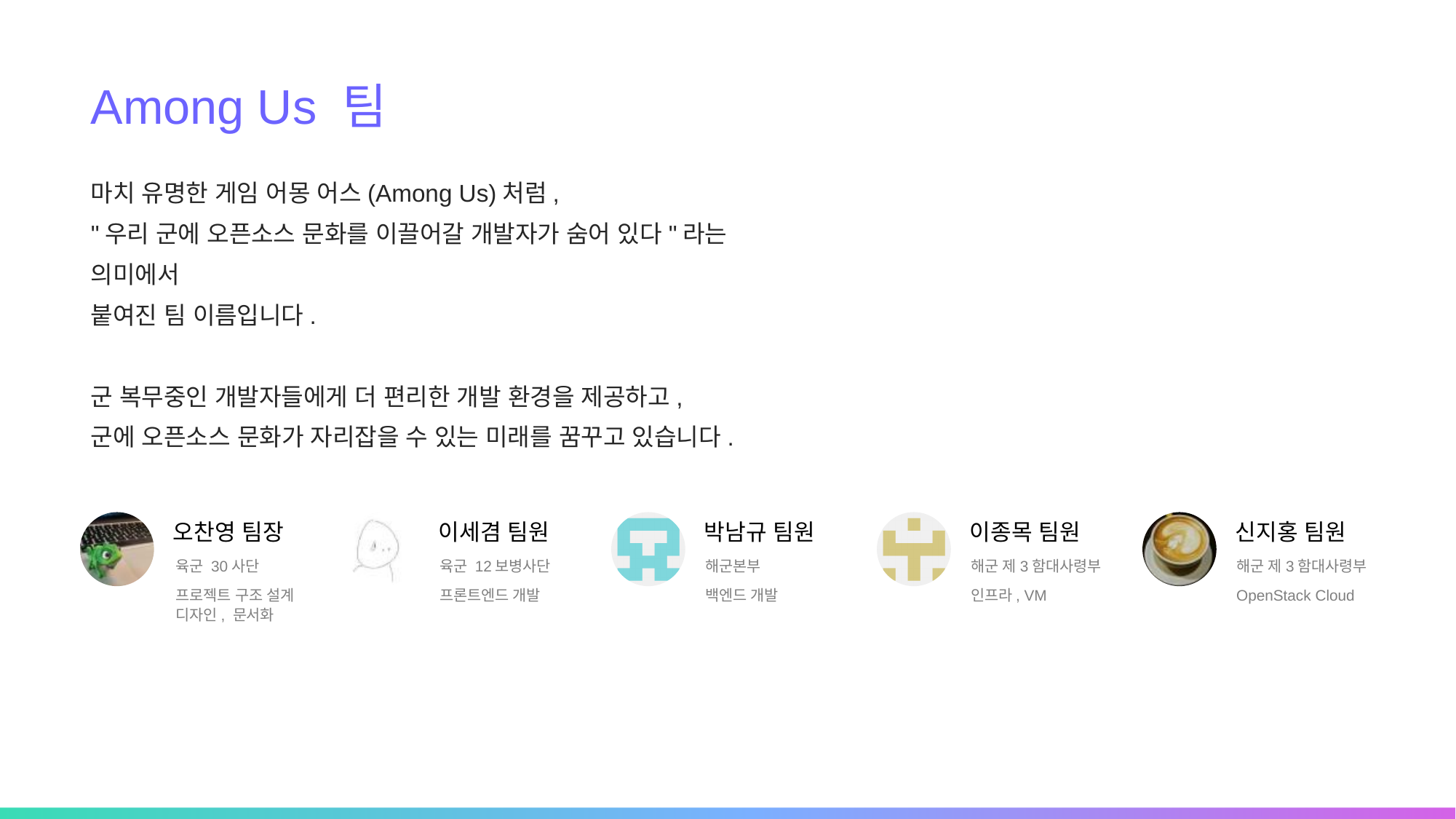

Among Us 팀
마치 유명한 게임 어몽 어스(Among Us)처럼,
"우리 군에 오픈소스 문화를 이끌어갈 개발자가 숨어 있다"라는 의미에서
붙여진 팀 이름입니다.
군 복무중인 개발자들에게 더 편리한 개발 환경을 제공하고,
군에 오픈소스 문화가 자리잡을 수 있는 미래를 꿈꾸고 있습니다.

오찬영 팀장
육군 30사단
프로젝트 구조 설계
디자인, 문서화

이세겸 팀원
육군 12보병사단
프론트엔드 개발

박남규 팀원
해군본부
백엔드 개발

이종목 팀원
해군 제3함대사령부
인프라, VM

신지홍 팀원
해군 제3함대사령부
OpenStack Cloud